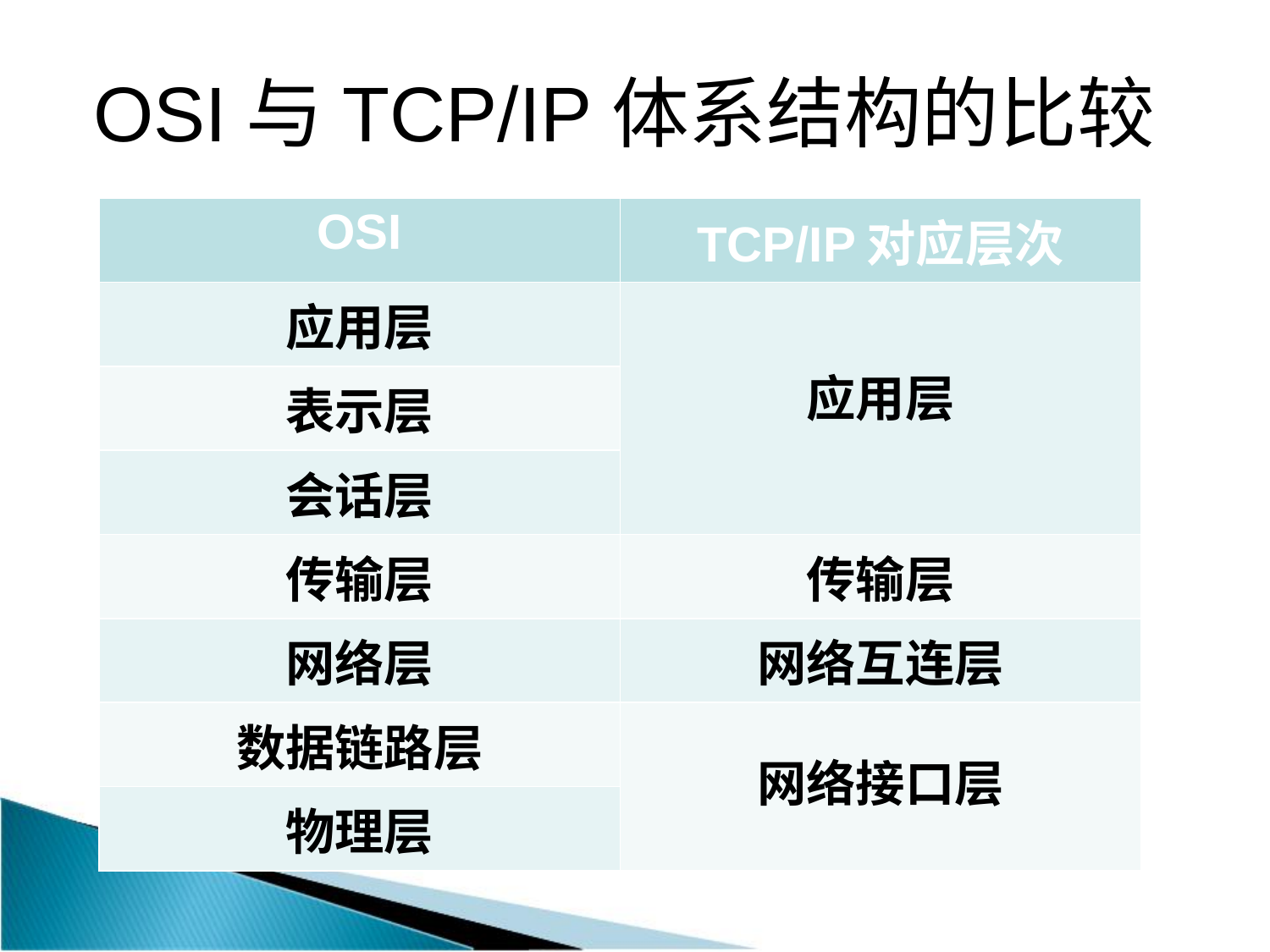

# OSI与TCP/IP体系结构的比较

| OSI | TCP/IP对应层次 |
| --- | --- |
| 应用层 | 应用层 |
| 表示层 |  |
| 会话层 |  |
| 传输层 | 传输层 |
| 网络层 | 网络互连层 |
| 数据链路层 | 网络接口层 |
| 物理层 |  |